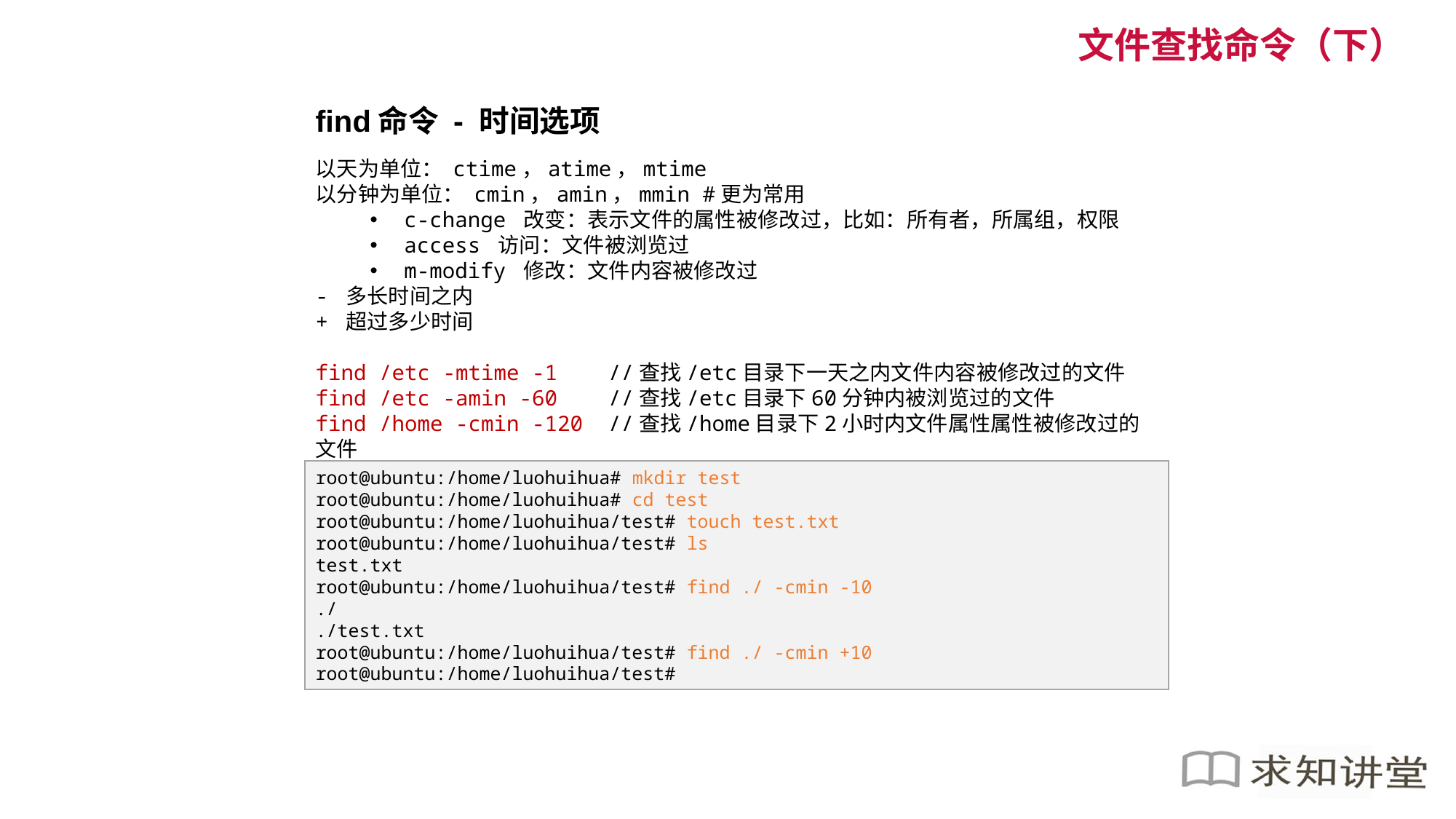

文件查找命令（下）
find命令 - 时间选项
以天为单位： ctime，atime，mtime
以分钟为单位： cmin，amin，mmin #更为常用
c-change 改变：表示文件的属性被修改过，比如：所有者，所属组，权限
access 访问：文件被浏览过
m-modify 修改：文件内容被修改过
- 多长时间之内
+ 超过多少时间

find /etc -mtime -1    //查找/etc目录下一天之内文件内容被修改过的文件
find /etc -amin -60    //查找/etc目录下60分钟内被浏览过的文件
find /home -cmin -120  //查找/home目录下2小时内文件属性属性被修改过的文件
root@ubuntu:/home/luohuihua# mkdir test
root@ubuntu:/home/luohuihua# cd test
root@ubuntu:/home/luohuihua/test# touch test.txt
root@ubuntu:/home/luohuihua/test# ls
test.txt
root@ubuntu:/home/luohuihua/test# find ./ -cmin -10
./
./test.txt
root@ubuntu:/home/luohuihua/test# find ./ -cmin +10
root@ubuntu:/home/luohuihua/test#